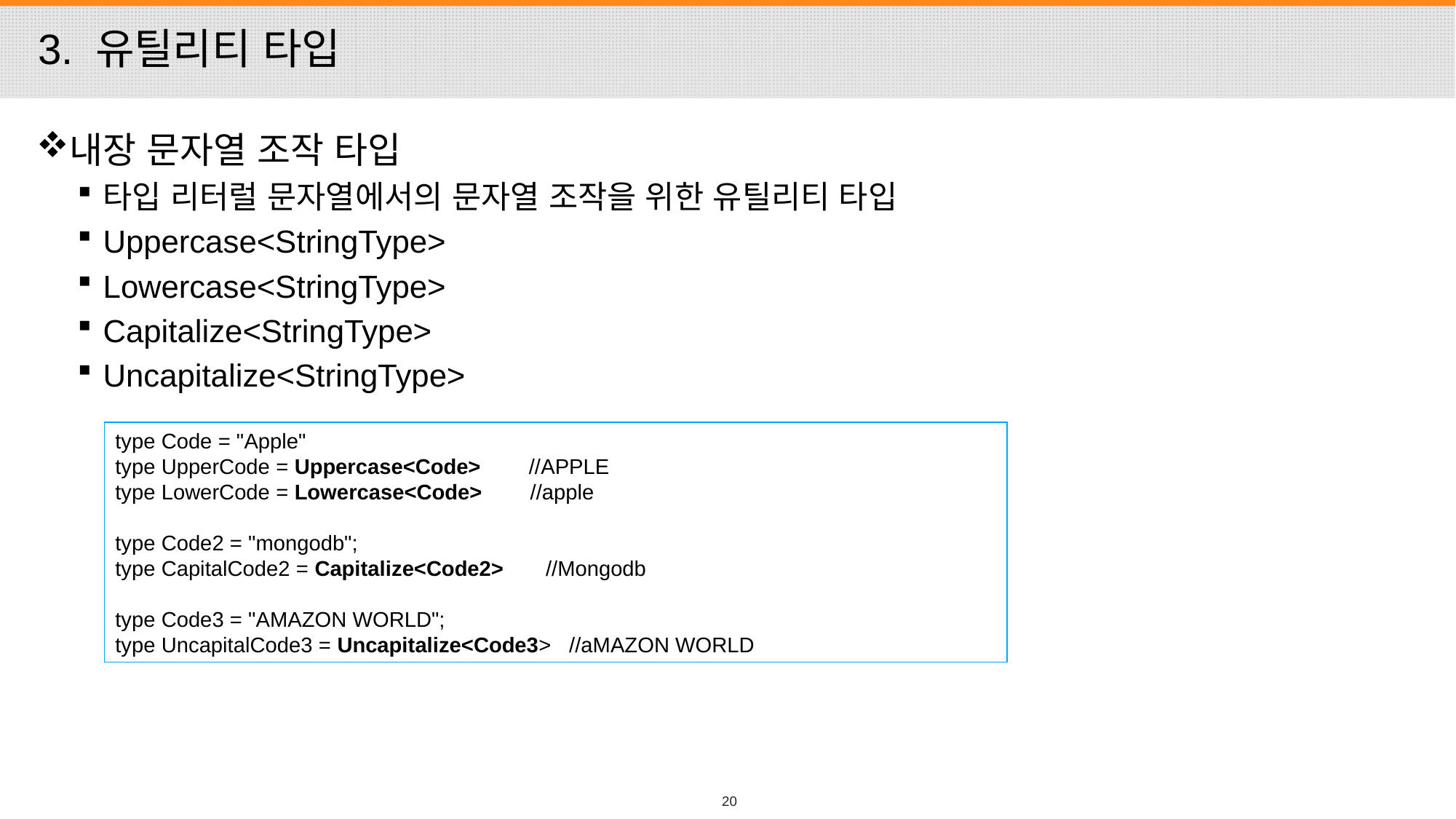

# 3. 유틸리티 타입
내장 문자열 조작 타입
타입 리터럴 문자열에서의 문자열 조작을 위한 유틸리티 타입
Uppercase<StringType>
Lowercase<StringType>
Capitalize<StringType>
Uncapitalize<StringType>
type Code = "Apple"
type UpperCode = Uppercase<Code>        //APPLE
type LowerCode = Lowercase<Code>        //apple

type Code2 = "mongodb";
type CapitalCode2 = Capitalize<Code2>       //Mongodb

type Code3 = "AMAZON WORLD";
type UncapitalCode3 = Uncapitalize<Code3>   //aMAZON WORLD